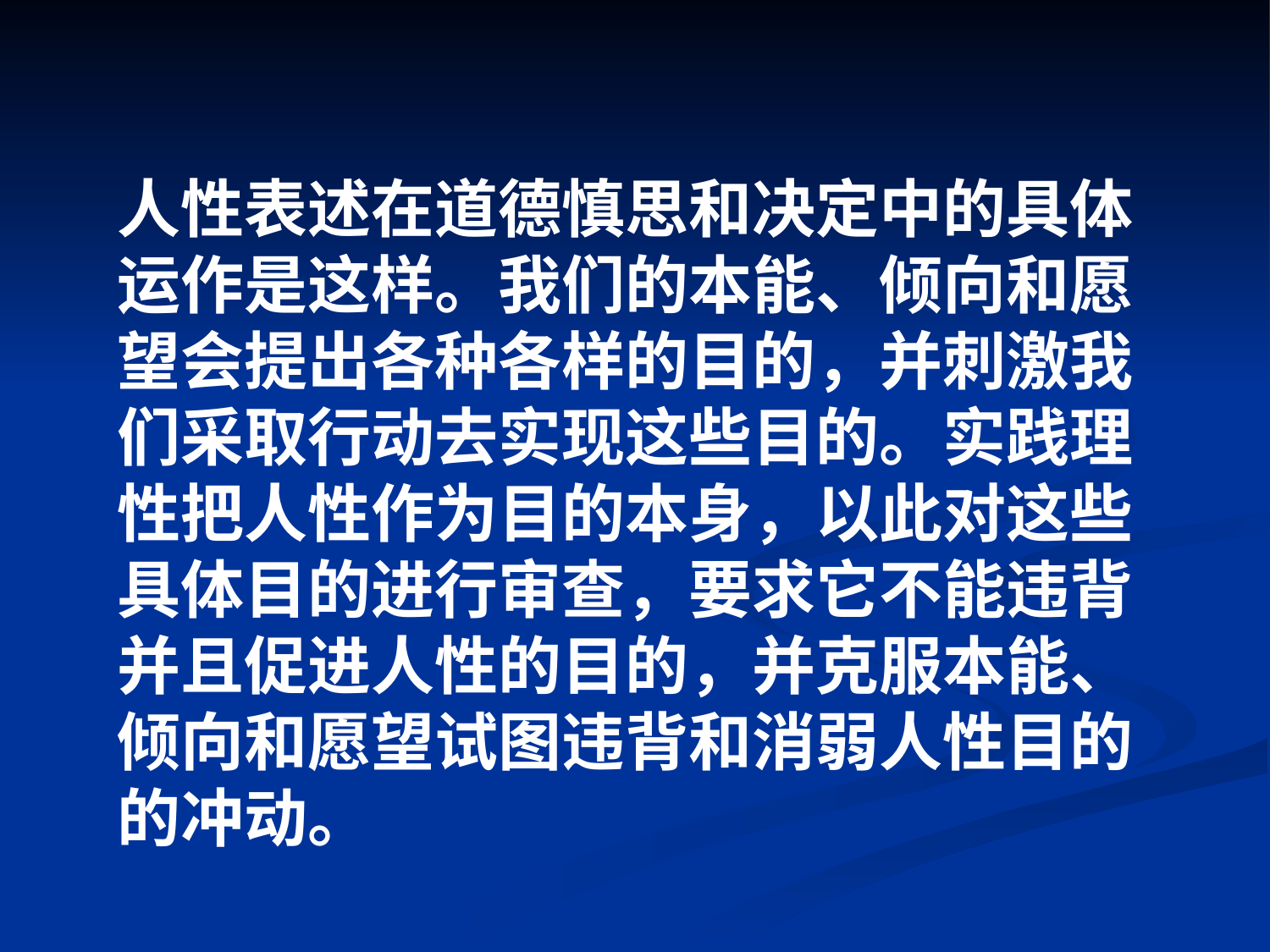

人性表述在道德慎思和决定中的具体运作是这样。我们的本能、倾向和愿望会提出各种各样的目的，并刺激我们采取行动去实现这些目的。实践理性把人性作为目的本身，以此对这些具体目的进行审查，要求它不能违背并且促进人性的目的，并克服本能、倾向和愿望试图违背和消弱人性目的的冲动。